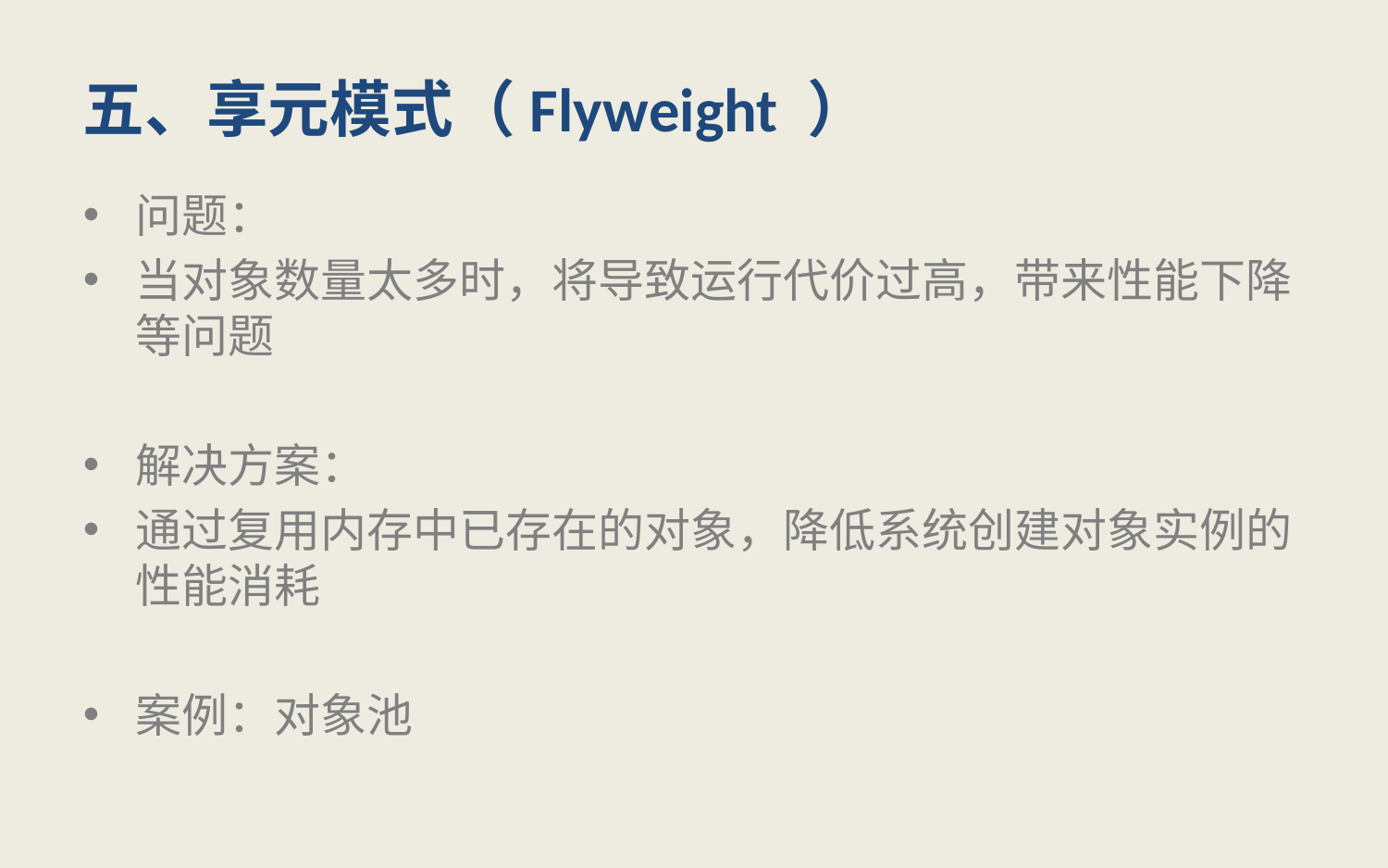

# 五、享元模式（Flyweight ）
问题：
当对象数量太多时，将导致运行代价过高，带来性能下降等问题

解决方案：
通过复用内存中已存在的对象，降低系统创建对象实例的性能消耗

案例：对象池